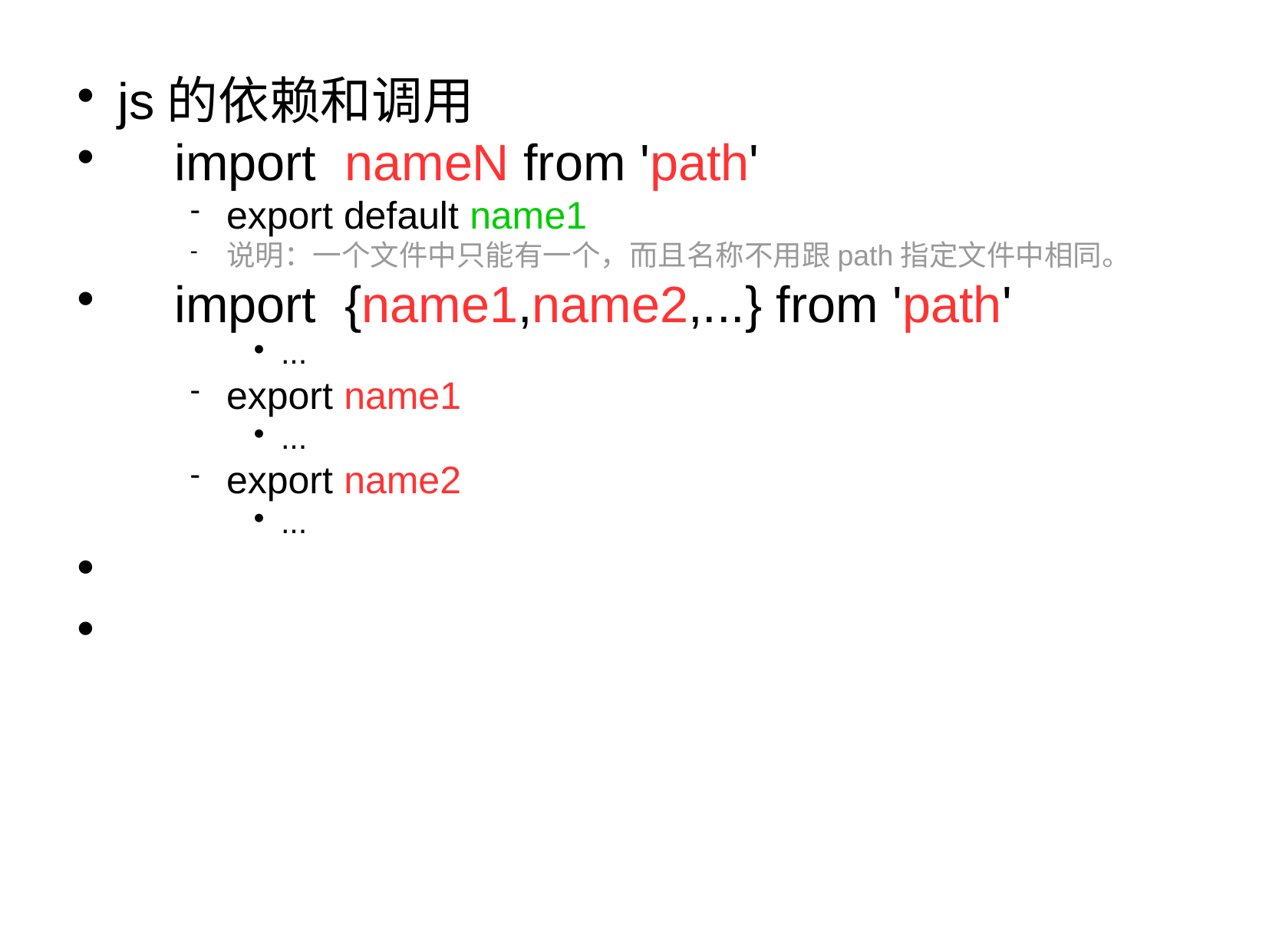

js的依赖和调用
    import  nameN from 'path'
export default name1
说明：一个文件中只能有一个，而且名称不用跟path指定文件中相同。
    import  {name1,name2,...} from 'path'
...
export name1
...
export name2
...